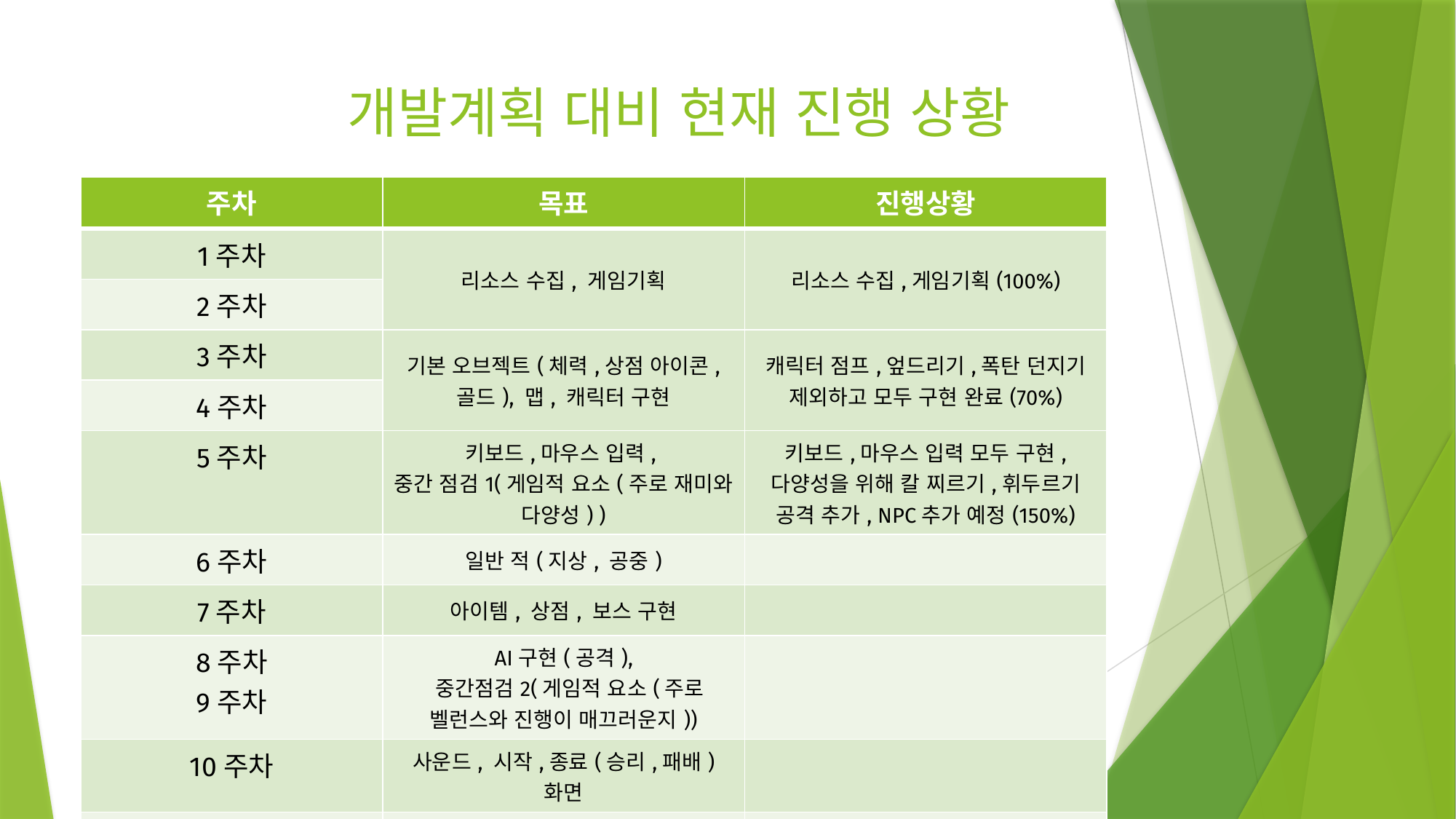

# 개발계획 대비 현재 진행 상황
| 주차 | 목표 | 진행상황 |
| --- | --- | --- |
| 1주차 | 리소스 수집, 게임기획 | 리소스 수집,게임기획(100%) |
| 2주차 |  |  |
| 3주차 | 기본 오브젝트(체력,상점 아이콘, 골드), 맵, 캐릭터 구현 | 캐릭터 점프,엎드리기,폭탄 던지기 제외하고 모두 구현 완료(70%) |
| 4주차 |  |  |
| 5주차 | 키보드,마우스 입력, 중간 점검1(게임적 요소(주로 재미와 다양성) ) | 키보드,마우스 입력 모두 구현, 다양성을 위해 칼 찌르기,휘두르기 공격 추가, NPC추가 예정(150%) |
| 6주차 | 일반 적(지상, 공중) |  |
| 7주차 | 아이템, 상점, 보스 구현 |  |
| 8주차 9주차 | AI구현(공격), 중간점검2(게임적 요소(주로 벨런스와 진행이 매끄러운지)) |  |
| 10주차 | 사운드, 시작,종료(승리,패배) 화면 |  |
| 11주차 | 최종 피드백 |  |